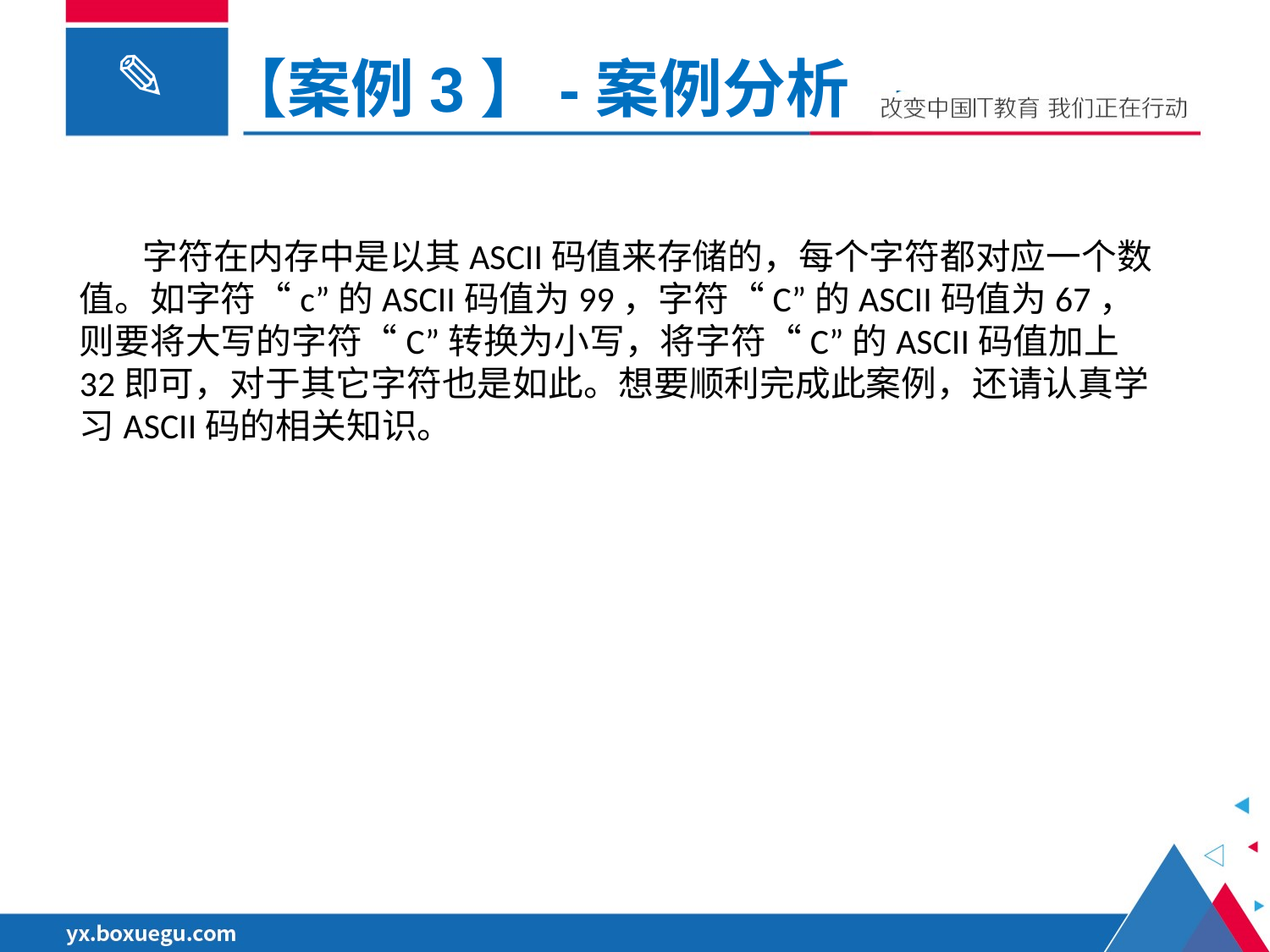

【案例3】-案例分析
       字符在内存中是以其ASCII码值来存储的，每个字符都对应一个数值。如字符“c”的ASCII码值为99，字符“C”的ASCII码值为67，则要将大写的字符“C”转换为小写，将字符“C”的ASCII码值加上32即可，对于其它字符也是如此。想要顺利完成此案例，还请认真学习ASCII码的相关知识。